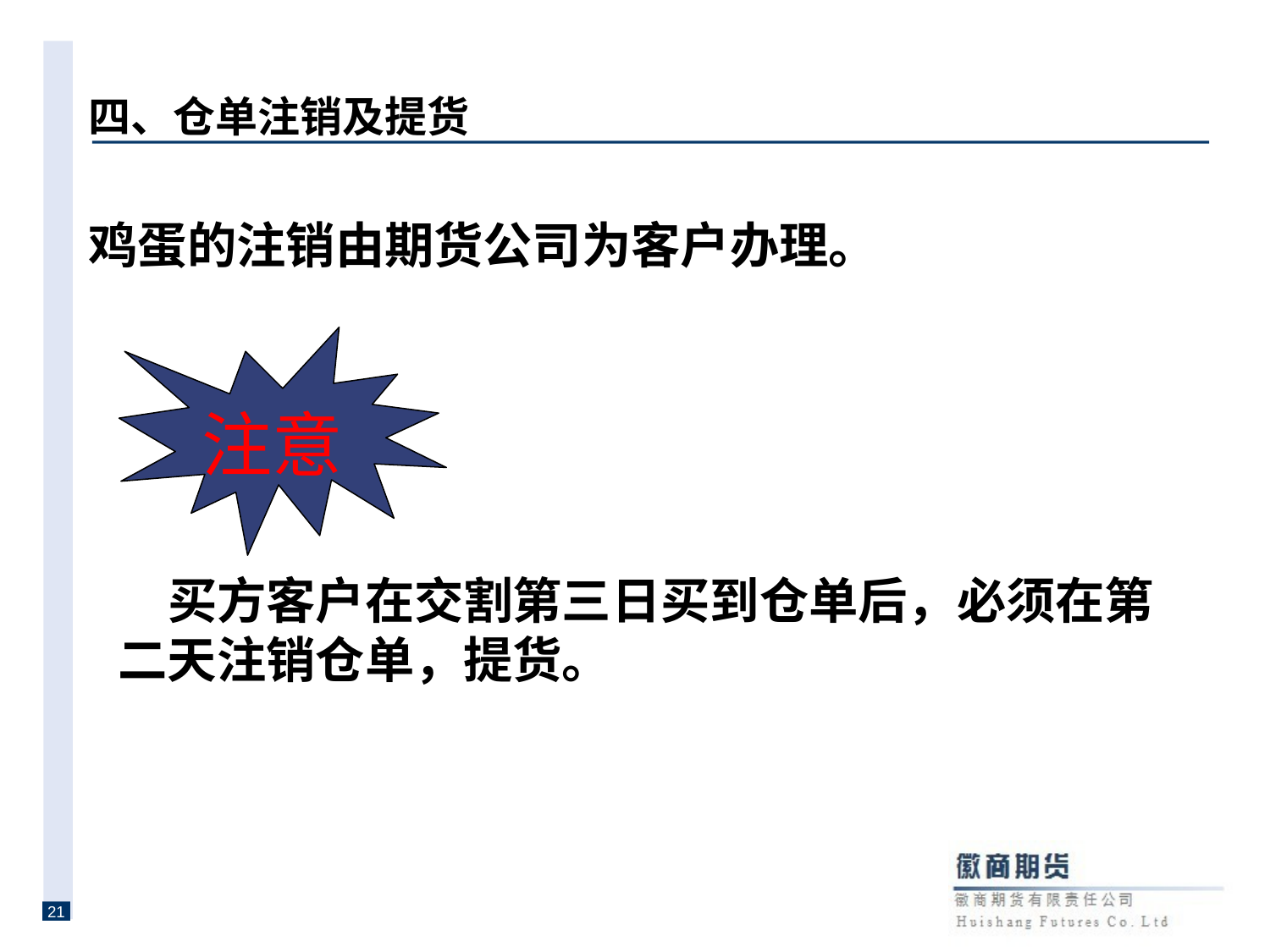

# 二、交割方式 二、交割方式 四、仓单注销及提货
鸡蛋的注销由期货公司为客户办理。

      买方客户在交割第三日买到仓单后，必须在第二天注销仓单，提货。

注意